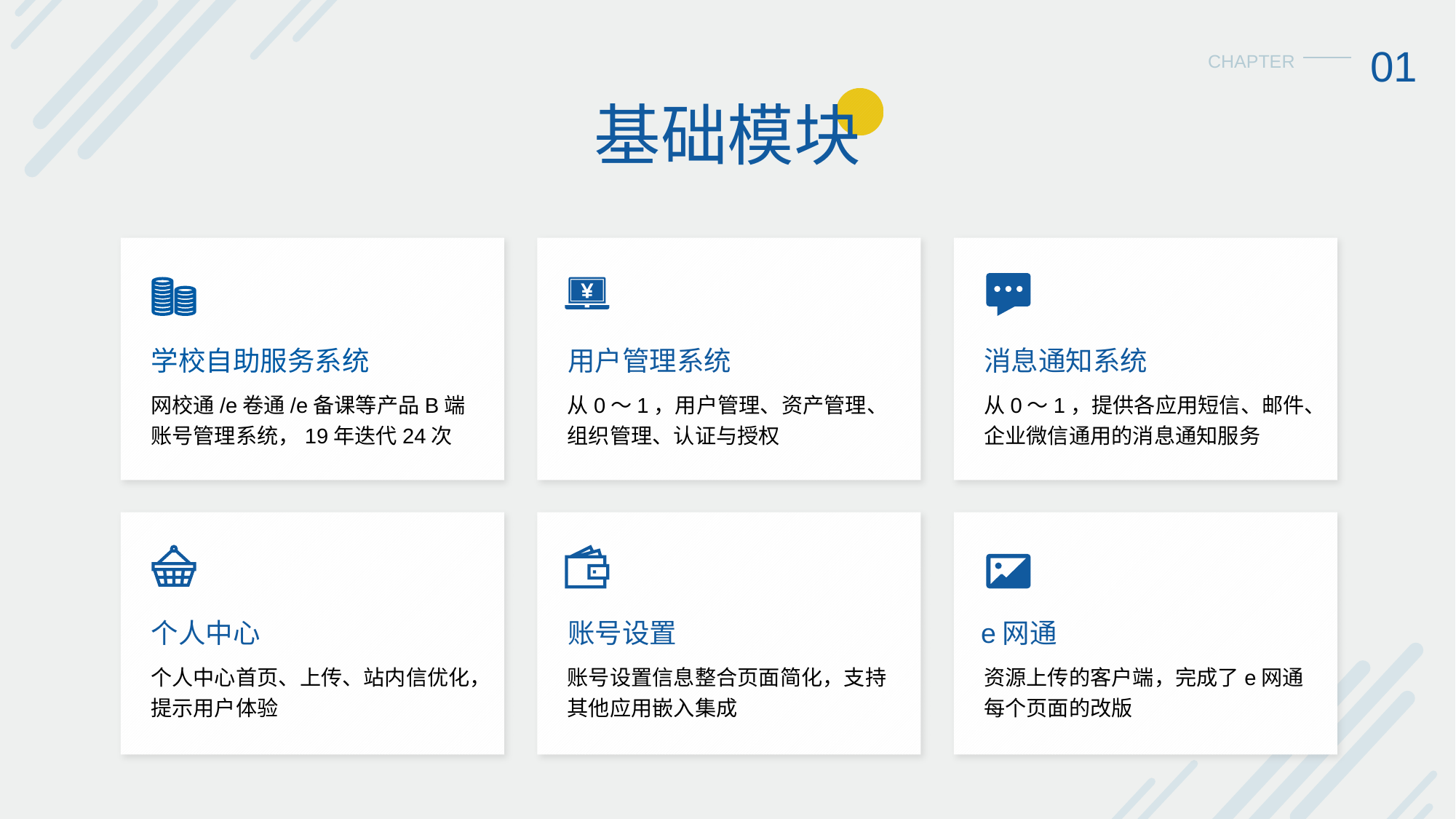

01
CHAPTER

基础模块

学校自助服务系统
用户管理系统
消息通知系统
网校通/e卷通/e备课等产品B端账号管理系统，19年迭代24次
从0～1，用户管理、资产管理、组织管理、认证与授权
从0～1，提供各应用短信、邮件、企业微信通用的消息通知服务

个人中心
账号设置
e网通
个人中心首页、上传、站内信优化，
提示用户体验
账号设置信息整合页面简化，支持其他应用嵌入集成
资源上传的客户端，完成了e网通每个页面的改版